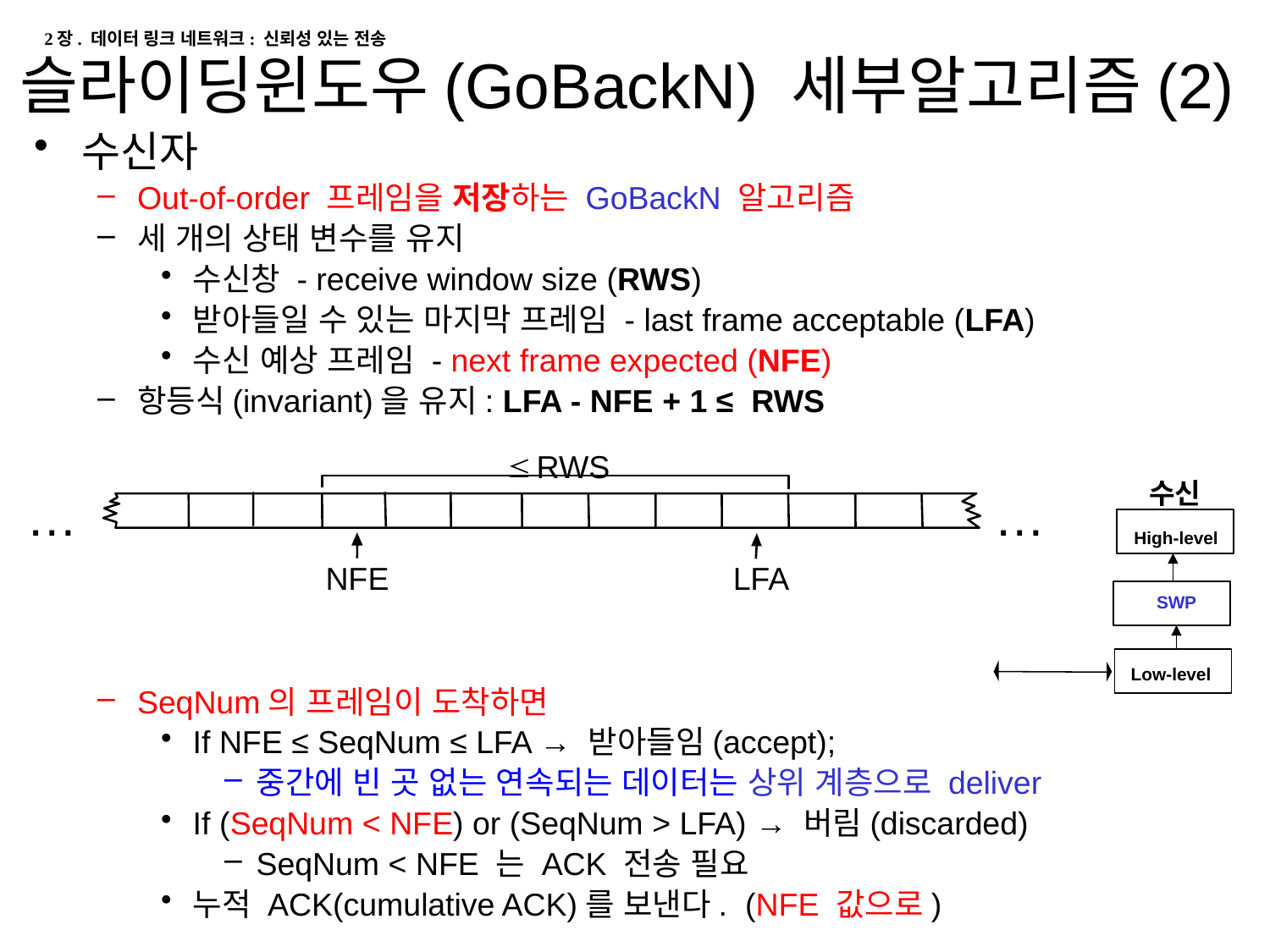

2장. 데이터 링크 네트워크: 신뢰성 있는 전송
슬라이딩윈도우(GoBackN) 세부알고리즘(2)
수신자
Out-of-order 프레임을 저장하는 GoBackN 알고리즘
세 개의 상태 변수를 유지
수신창 - receive window size (RWS)
받아들일 수 있는 마지막 프레임 - last frame acceptable (LFA)
수신 예상 프레임 - next frame expected (NFE)
항등식(invariant)을 유지: LFA - NFE + 1 ≤  RWS

SeqNum의 프레임이 도착하면
If NFE ≤ SeqNum ≤ LFA → 받아들임(accept);
중간에 빈 곳 없는 연속되는 데이터는 상위 계층으로 deliver
If (SeqNum < NFE) or (SeqNum > LFA) → 버림(discarded)
SeqNum < NFE 는 ACK 전송 필요
누적 ACK(cumulative ACK)를 보낸다.  (NFE 값으로)
≤
 RWS

…
…

NFE
LFA
수신

High-level

SWP

Low-level